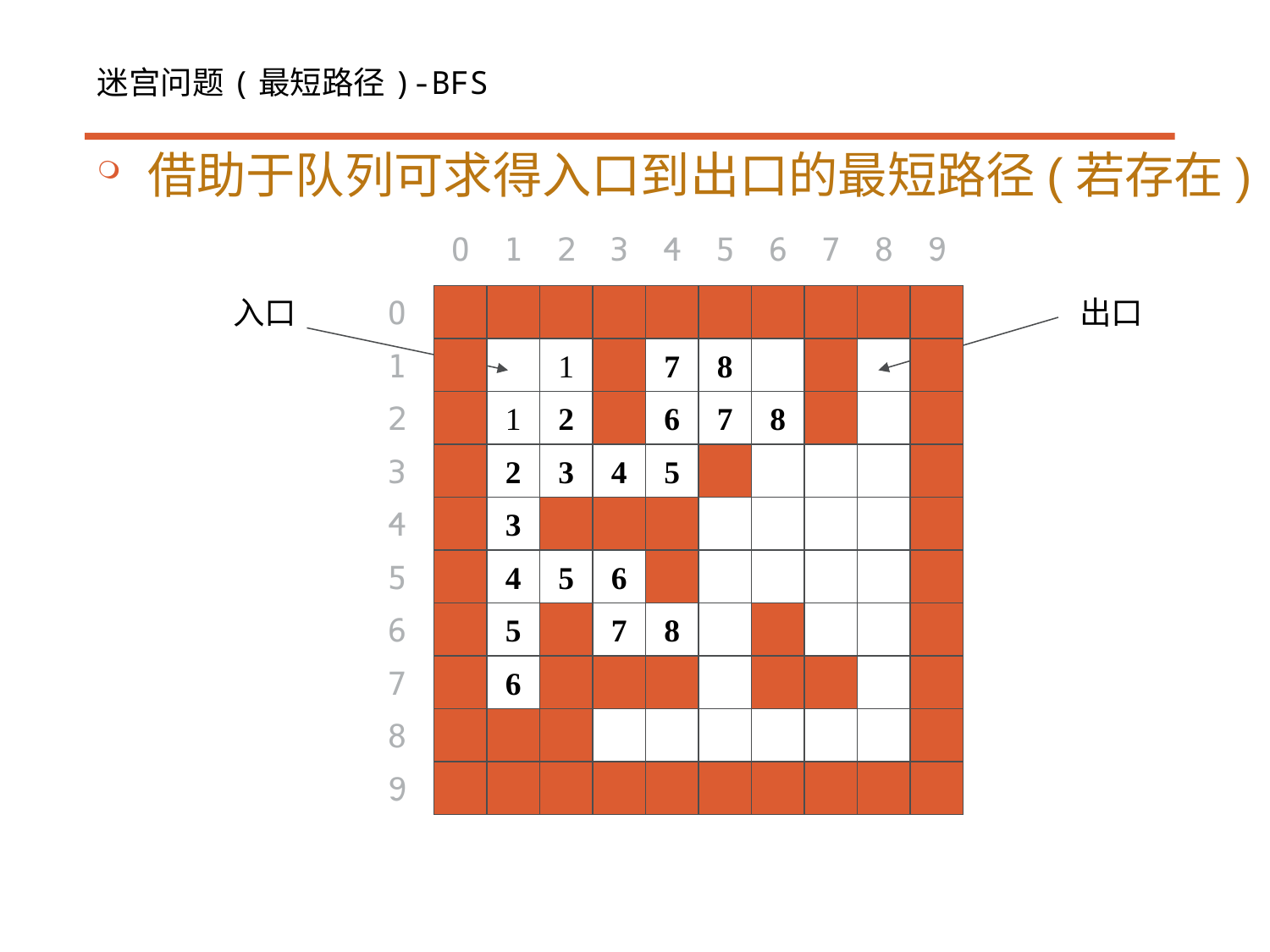

#
迷宫问题(最短路径)-BFS

借助于队列可求得入口到出口的最短路径(若存在)
0
1
2
3
4
5
6
7
8
9
入口
0

出口

1

1

7
8

2

1
2

6
7
8

3

2
3
4
5

4

3

5

4
5
6

6

5

7
8

7

6

8

9

18